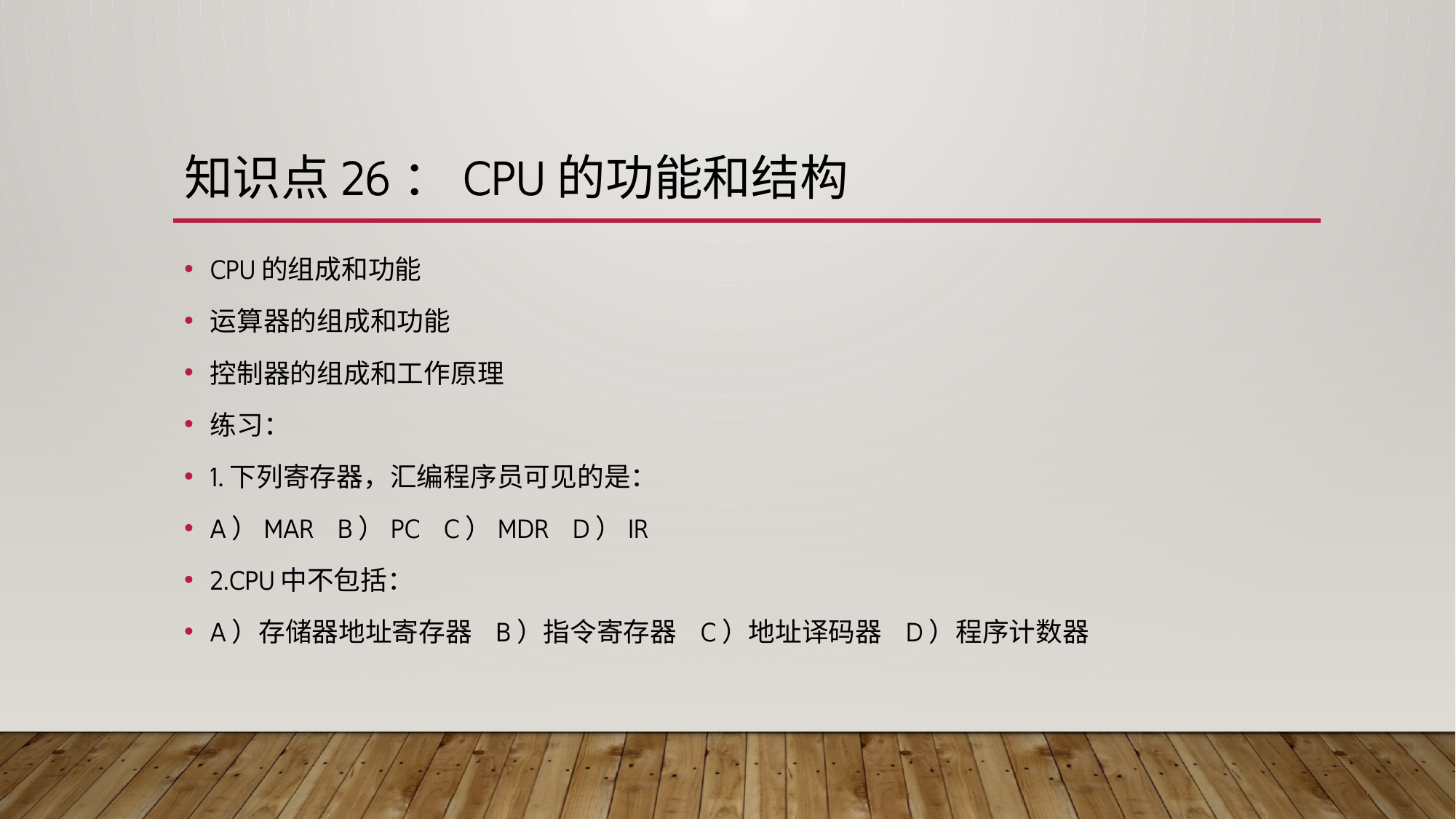

# 知识点26：CPU的功能和结构
CPU的组成和功能
运算器的组成和功能
控制器的组成和工作原理
练习：
1.下列寄存器，汇编程序员可见的是：
A）MAR   B）PC   C）MDR   D）IR
2.CPU中不包括：
A）存储器地址寄存器   B）指令寄存器   C）地址译码器   D）程序计数器